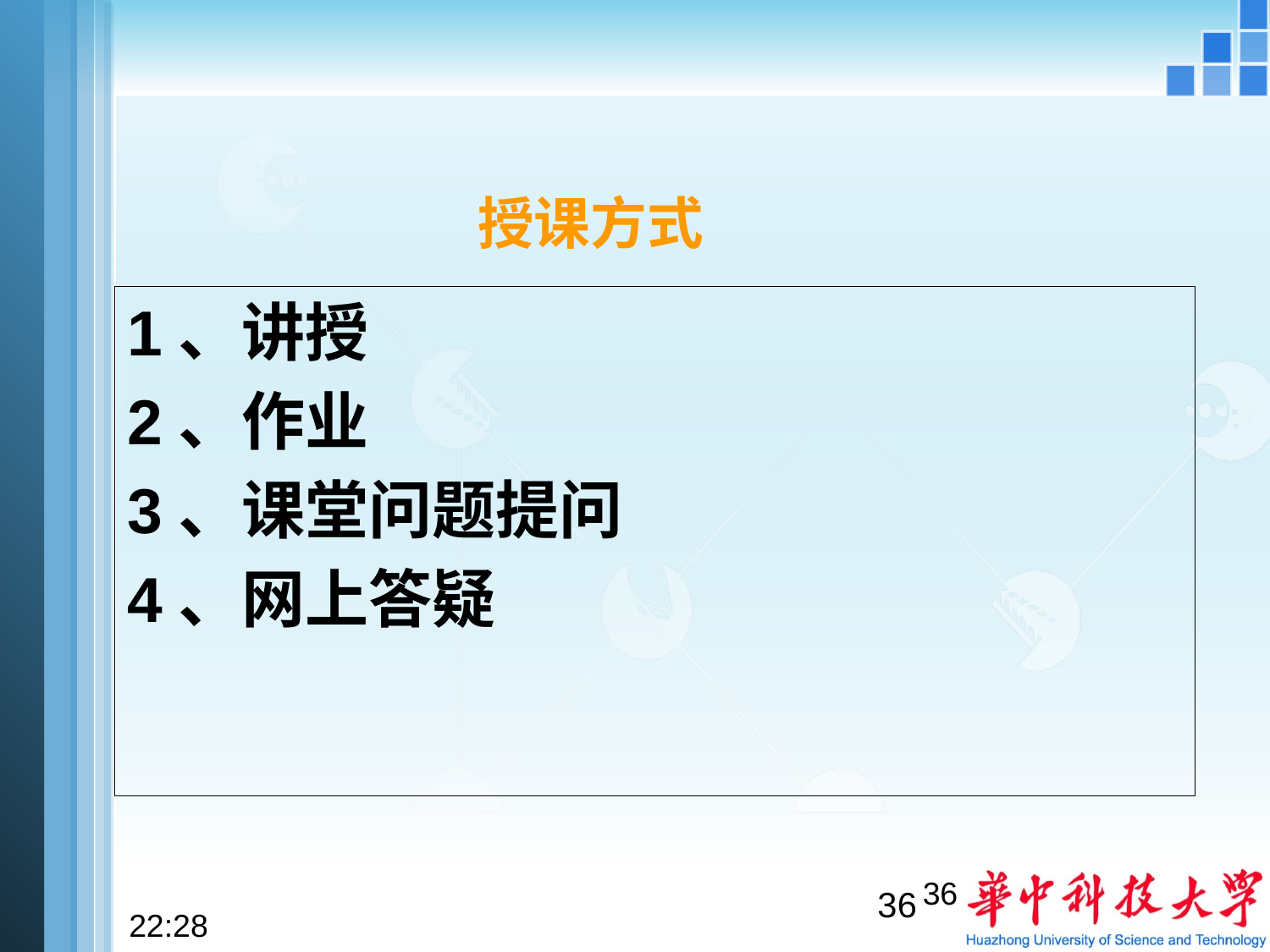

授课方式
1、讲授
2、作业
3、课堂问题提问
4、网上答疑
36
36
22:28